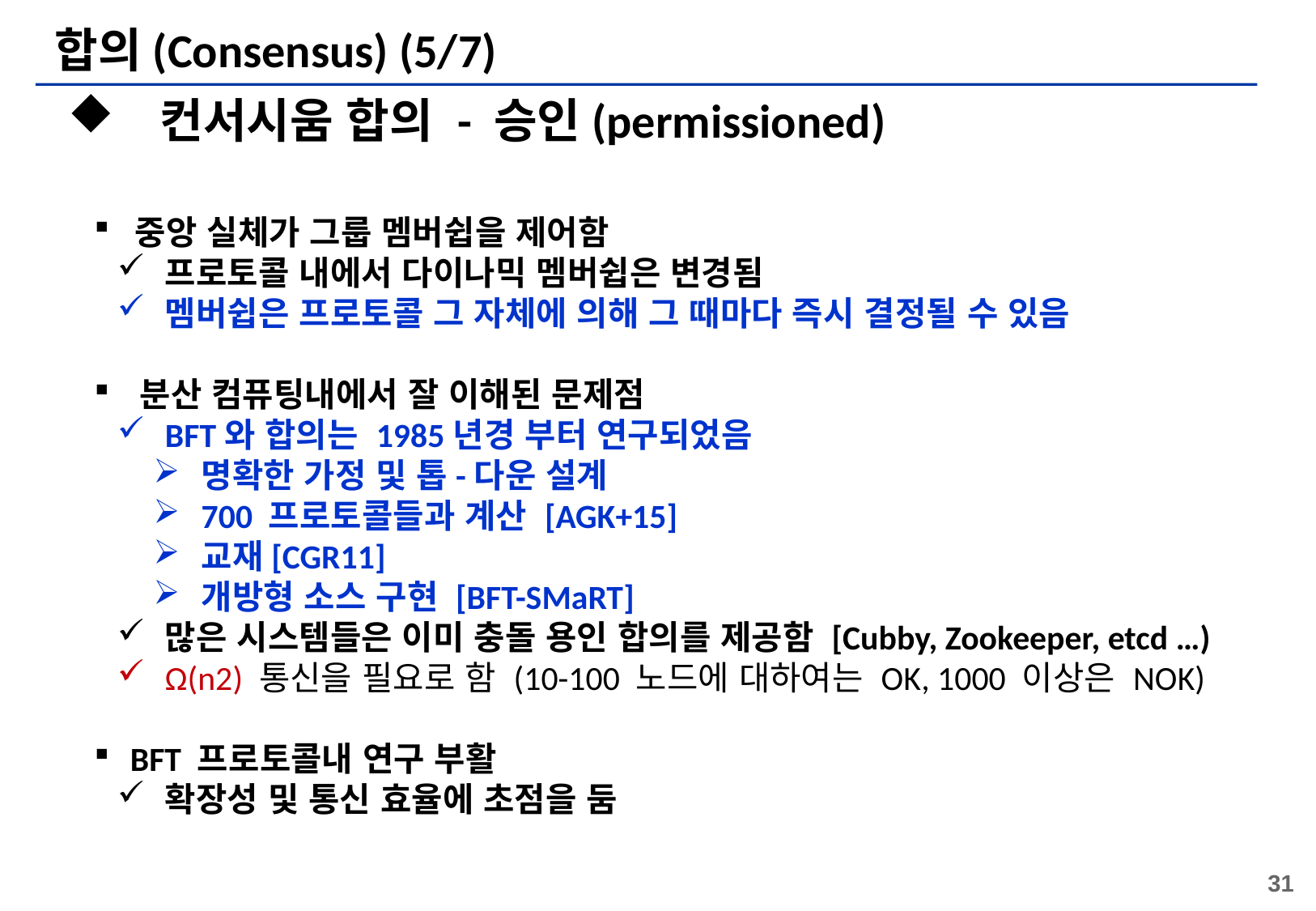

# 합의(Consensus) (5/7)
 컨서시움 합의 - 승인(permissioned)

 중앙 실체가 그룹 멤버쉽을 제어함
프로토콜 내에서 다이나믹 멤버쉽은 변경됨
멤버쉽은 프로토콜 그 자체에 의해 그 때마다 즉시 결정될 수 있음

분산 컴퓨팅내에서 잘 이해된 문제점
BFT와 합의는 1985년경 부터 연구되었음
명확한 가정 및 톱-다운 설계
700 프로토콜들과 계산 [AGK+15]
교재[CGR11]
개방형 소스 구현 [BFT-SMaRT]
많은 시스템들은 이미 충돌 용인 합의를 제공함 [Cubby, Zookeeper, etcd …)
Ω(n2) 통신을 필요로 함 (10-100 노드에 대하여는 OK, 1000 이상은 NOK)

BFT 프로토콜내 연구 부활
확장성 및 통신 효율에 초점을 둠